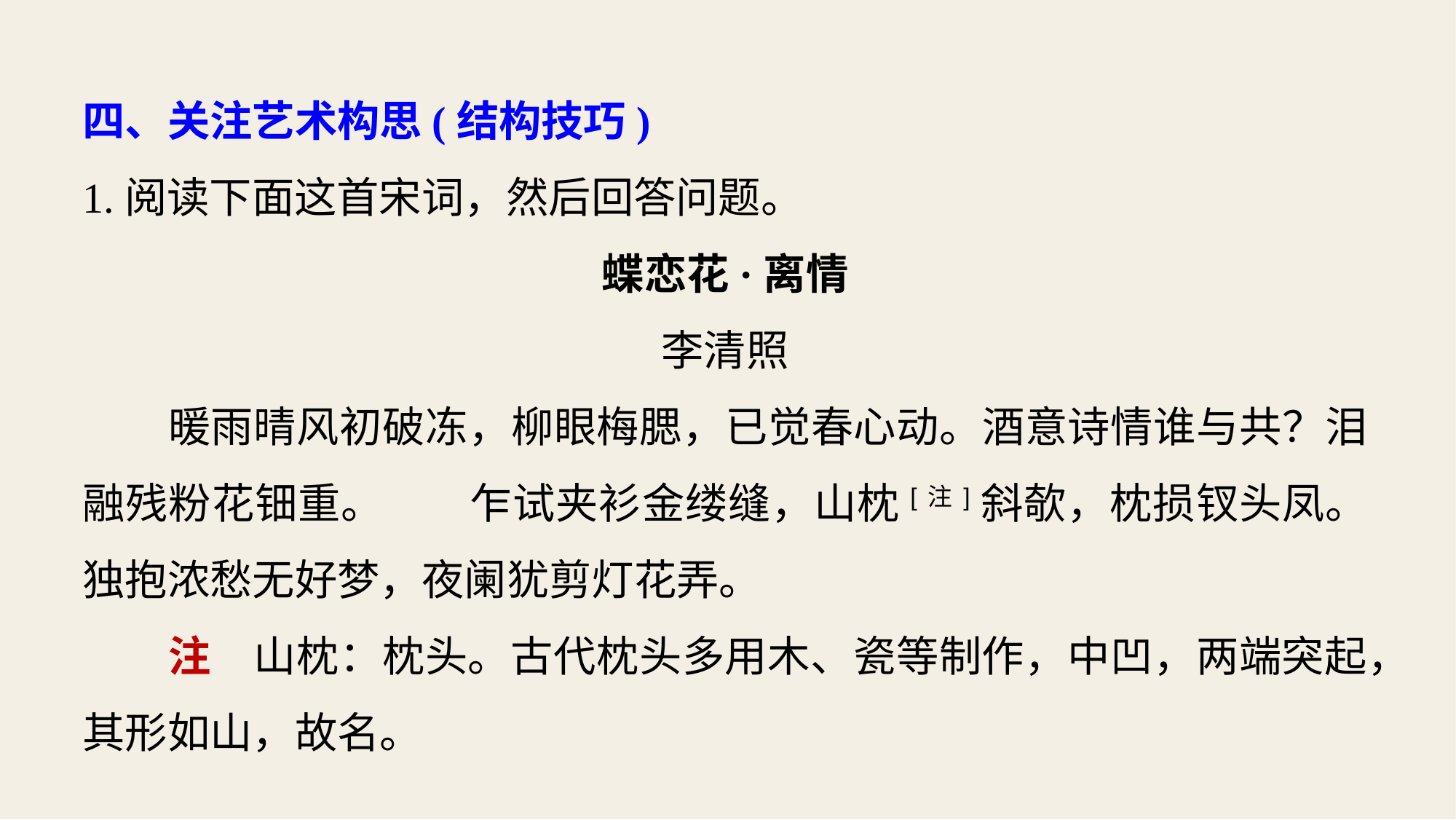

四、关注艺术构思(结构技巧)
1.阅读下面这首宋词，然后回答问题。
蝶恋花·离情
李清照
暖雨晴风初破冻，柳眼梅腮，已觉春心动。酒意诗情谁与共？泪融残粉花钿重。　　乍试夹衫金缕缝，山枕[注]斜欹，枕损钗头凤。独抱浓愁无好梦，夜阑犹剪灯花弄。
注　山枕：枕头。古代枕头多用木、瓷等制作，中凹，两端突起，其形如山，故名。